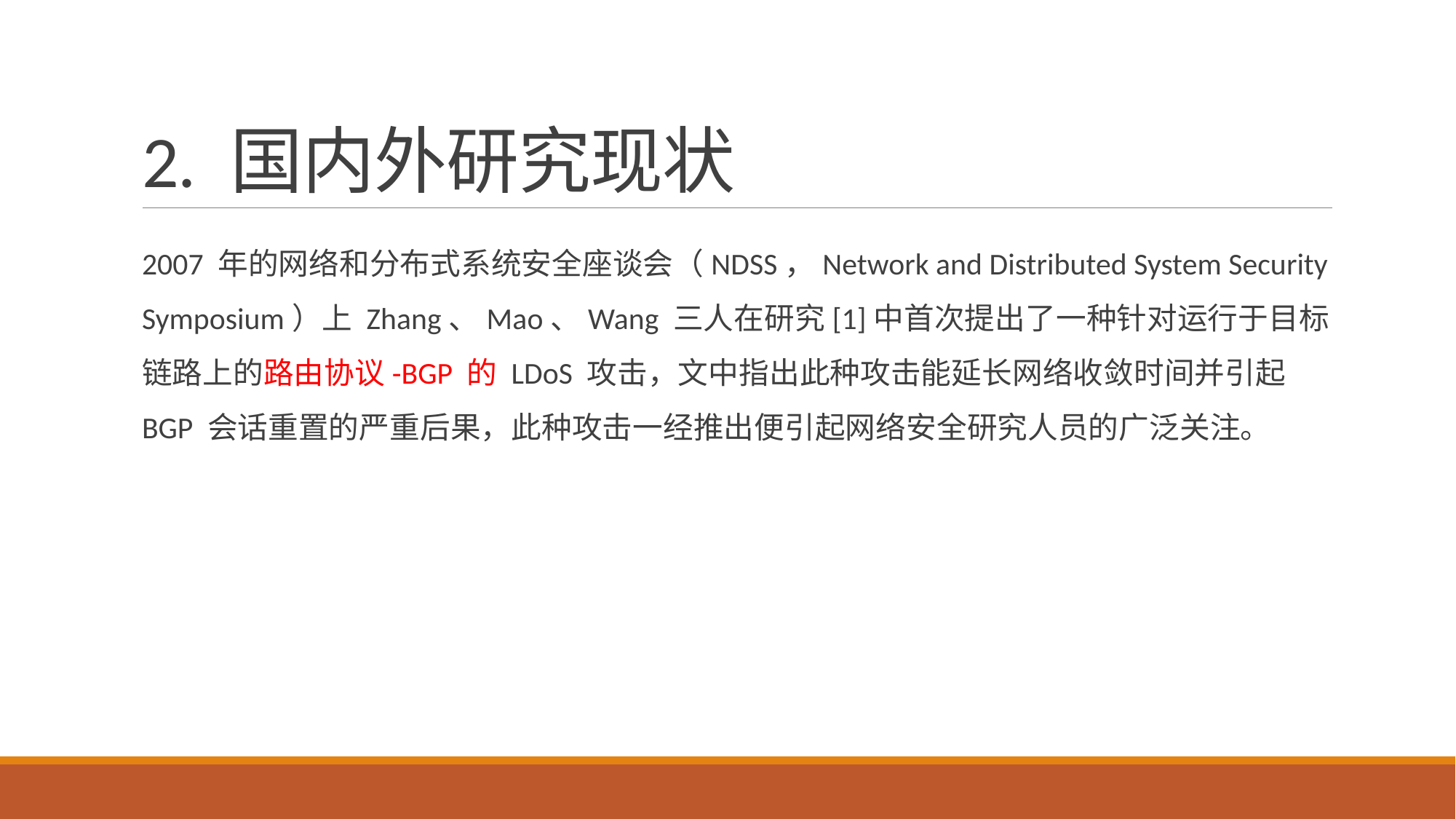

# 2. 国内外研究现状
2007 年的网络和分布式系统安全座谈会（NDSS，Network and Distributed System Security Symposium）上 Zhang、Mao、Wang 三人在研究[1]中首次提出了一种针对运行于目标链路上的路由协议-BGP 的 LDoS 攻击，文中指出此种攻击能延长网络收敛时间并引起 BGP 会话重置的严重后果，此种攻击一经推出便引起网络安全研究人员的广泛关注。